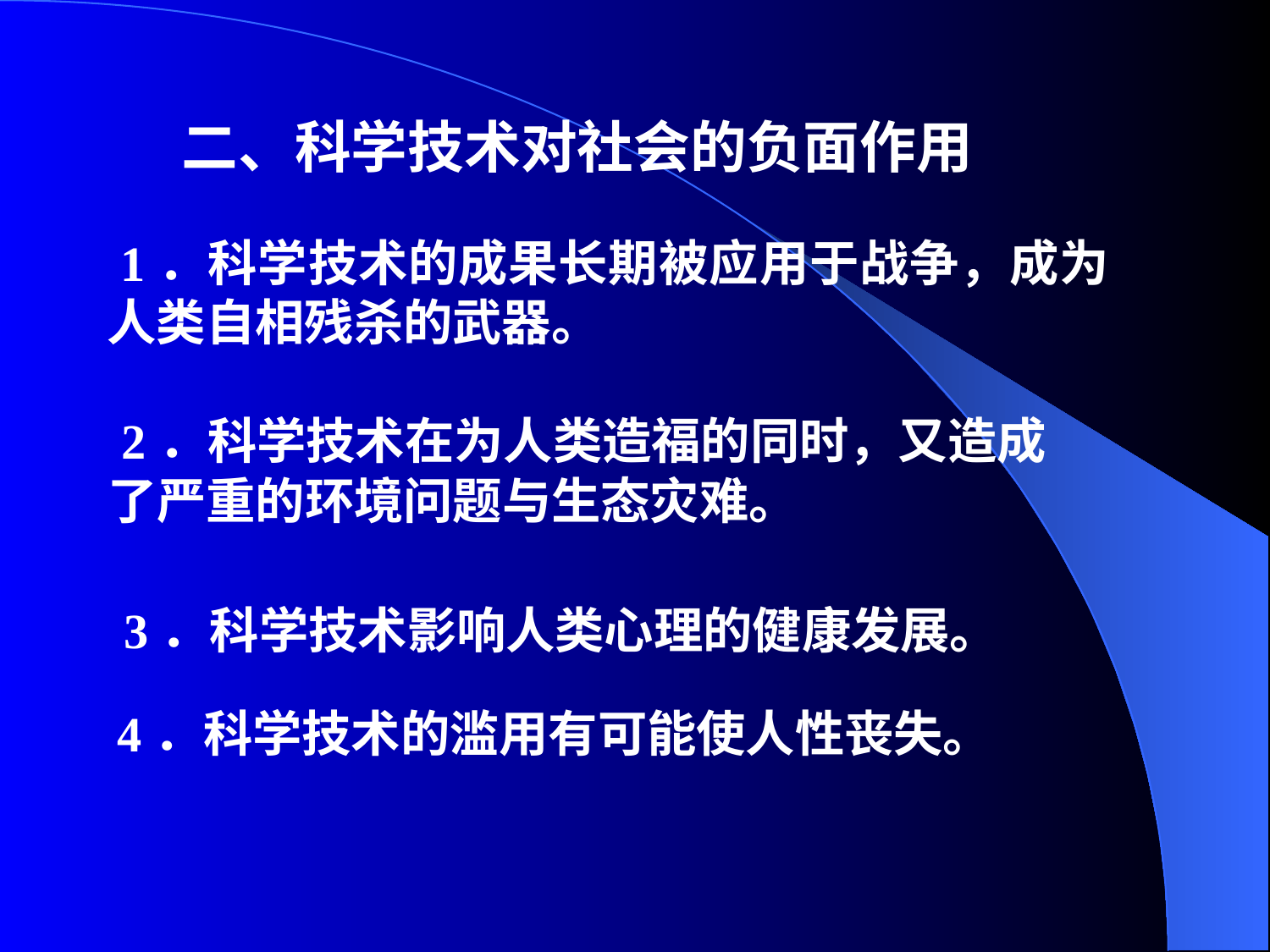

二、科学技术对社会的负面作用
 1．科学技术的成果长期被应用于战争，成为人类自相残杀的武器。
 2．科学技术在为人类造福的同时，又造成了严重的环境问题与生态灾难。
    3．科学技术影响人类心理的健康发展。
4．科学技术的滥用有可能使人性丧失。